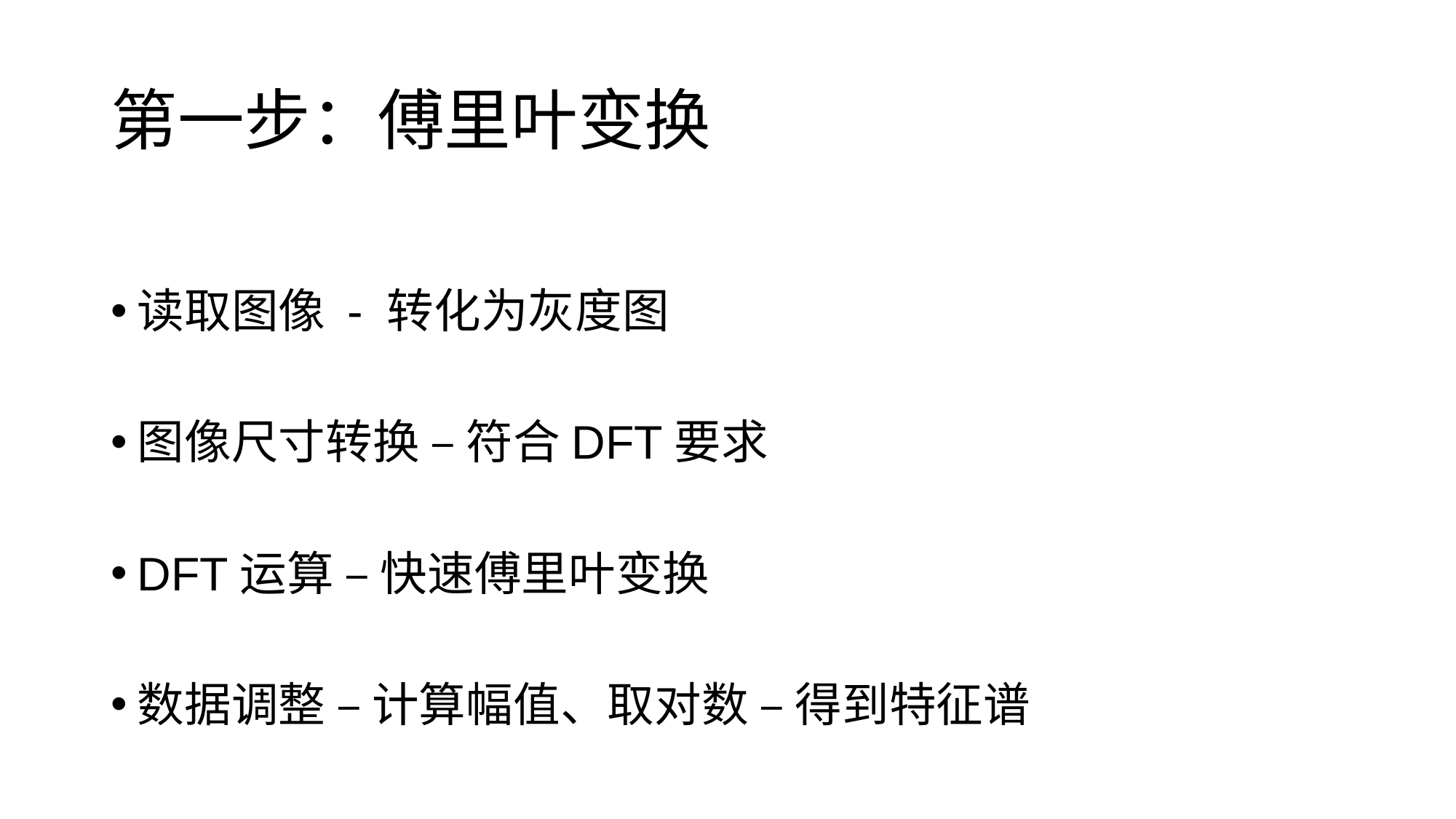

# 第一步：傅里叶变换

读取图像 - 转化为灰度图

图像尺寸转换 – 符合DFT要求

DFT运算 – 快速傅里叶变换

数据调整 – 计算幅值、取对数 – 得到特征谱